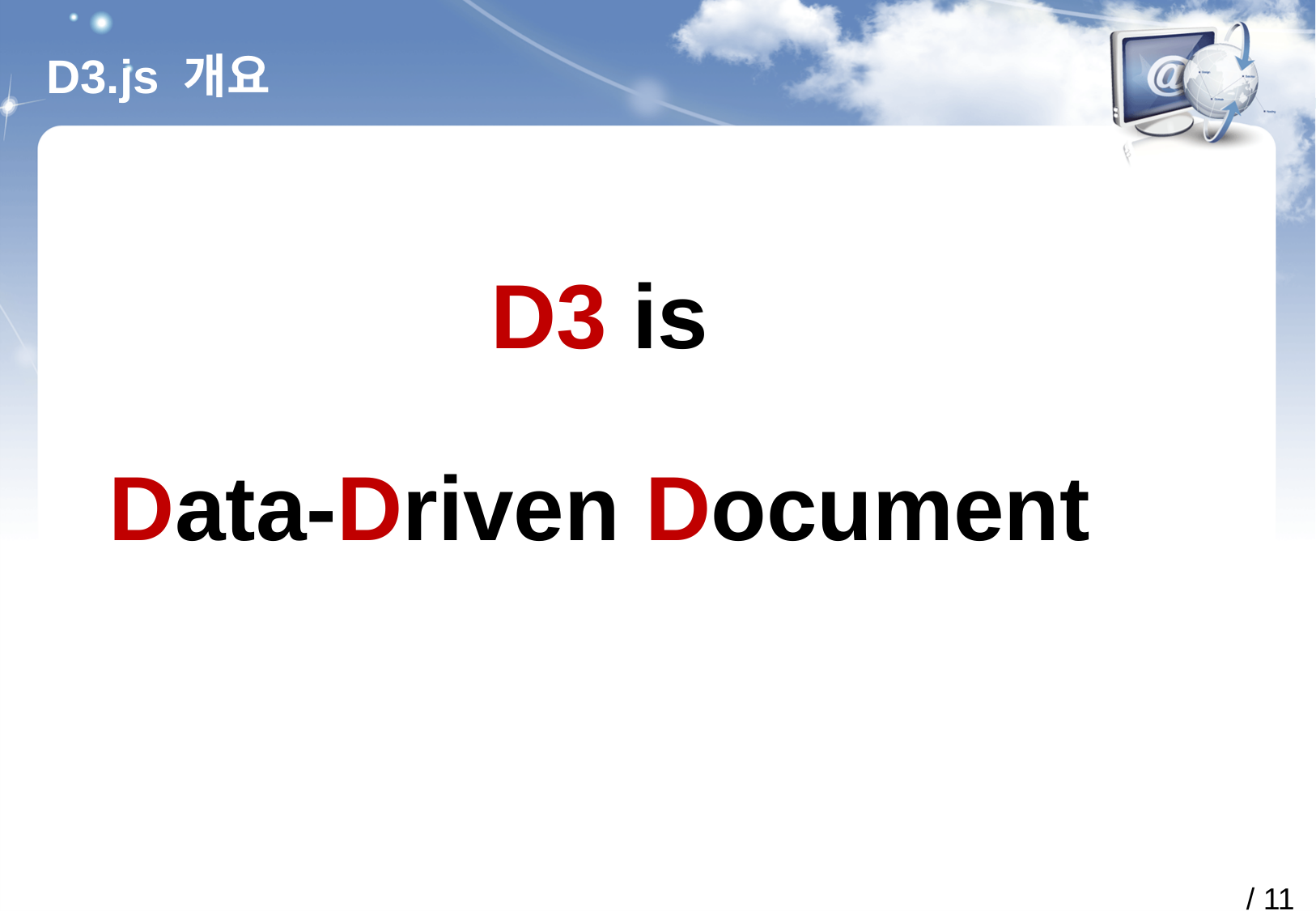

# D3.js 개요
D3 is
Data-Driven Document
/ 11